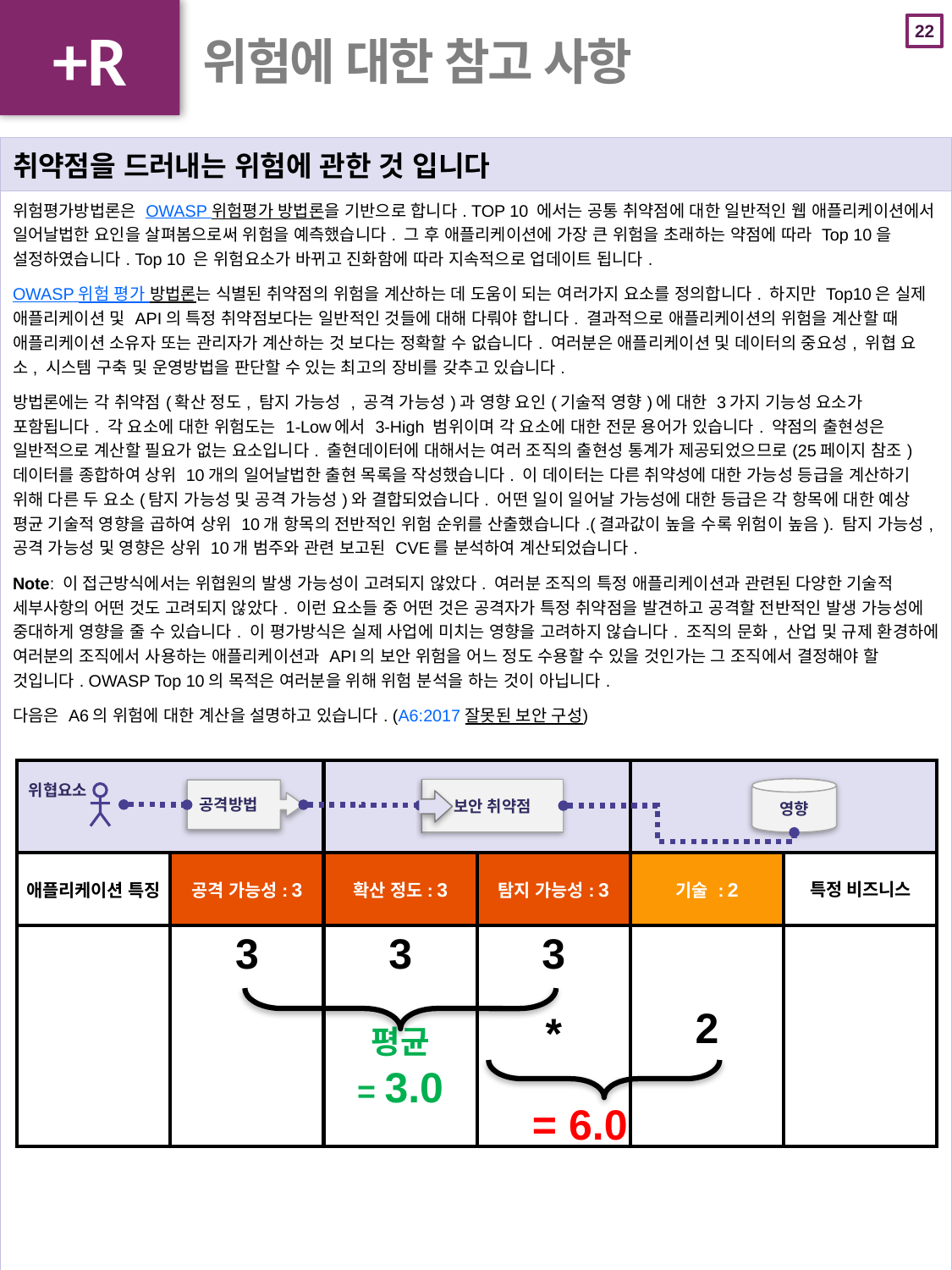

+R
# 위험에 대한 참고 사항
| 취약점을 드러내는 위험에 관한 것 입니다 |
| --- |
| 위험평가방법론은 OWASP 위험평가 방법론을 기반으로 합니다. TOP 10 에서는 공통 취약점에 대한 일반적인 웹 애플리케이션에서 일어날법한 요인을 살펴봄으로써 위험을 예측했습니다. 그 후 애플리케이션에 가장 큰 위험을 초래하는 약점에 따라 Top 10을 설정하였습니다. Top 10 은 위험요소가 바뀌고 진화함에 따라 지속적으로 업데이트 됩니다. OWASP 위험 평가 방법론는 식별된 취약점의 위험을 계산하는 데 도움이 되는 여러가지 요소를 정의합니다. 하지만 Top10은 실제 애플리케이션 및 API의 특정 취약점보다는 일반적인 것들에 대해 다뤄야 합니다. 결과적으로 애플리케이션의 위험을 계산할 때 애플리케이션 소유자 또는 관리자가 계산하는 것 보다는 정확할 수 없습니다. 여러분은 애플리케이션 및 데이터의 중요성, 위협 요소, 시스템 구축 및 운영방법을 판단할 수 있는 최고의 장비를 갖추고 있습니다. 방법론에는 각 취약점(확산 정도, 탐지 가능성 , 공격 가능성)과 영향 요인(기술적 영향)에 대한 3가지 기능성 요소가 포함됩니다. 각 요소에 대한 위험도는 1-Low에서 3-High 범위이며 각 요소에 대한 전문 용어가 있습니다. 약점의 출현성은 일반적으로 계산할 필요가 없는 요소입니다. 출현데이터에 대해서는 여러 조직의 출현성 통계가 제공되었으므로(25페이지 참조) 데이터를 종합하여 상위 10개의 일어날법한 출현 목록을 작성했습니다. 이 데이터는 다른 취약성에 대한 가능성 등급을 계산하기 위해 다른 두 요소(탐지 가능성 및 공격 가능성)와 결합되었습니다. 어떤 일이 일어날 가능성에 대한 등급은 각 항목에 대한 예상 평균 기술적 영향을 곱하여 상위 10개 항목의 전반적인 위험 순위를 산출했습니다.(결과값이 높을 수록 위험이 높음). 탐지 가능성, 공격 가능성 및 영향은 상위 10개 범주와 관련 보고된 CVE를 분석하여 계산되었습니다. Note: 이 접근방식에서는 위협원의 발생 가능성이 고려되지 않았다. 여러분 조직의 특정 애플리케이션과 관련된 다양한 기술적 세부사항의 어떤 것도 고려되지 않았다. 이런 요소들 중 어떤 것은 공격자가 특정 취약점을 발견하고 공격할 전반적인 발생 가능성에 중대하게 영향을 줄 수 있습니다. 이 평가방식은 실제 사업에 미치는 영향을 고려하지 않습니다. 조직의 문화, 산업 및 규제 환경하에 여러분의 조직에서 사용하는 애플리케이션과 API의 보안 위험을 어느 정도 수용할 수 있을 것인가는 그 조직에서 결정해야 할 것입니다. OWASP Top 10의 목적은 여러분을 위해 위험 분석을 하는 것이 아닙니다. 다음은 A6의 위험에 대한 계산을 설명하고 있습니다. (A6:2017 잘못된 보안 구성) |
|  |  |  |  |  |  |
| --- | --- | --- | --- | --- | --- |
| 애플리케이션 특징 | 공격 가능성: 3 | 확산 정도: 3 | 탐지 가능성: 3 | 기술 : 2 | 특정 비즈니스 |
|  | 3 | 3 평균 = 3.0 | 3 \* | 2 |  |
영향
위협요소
보안 취약점
공격방법

= 6.0